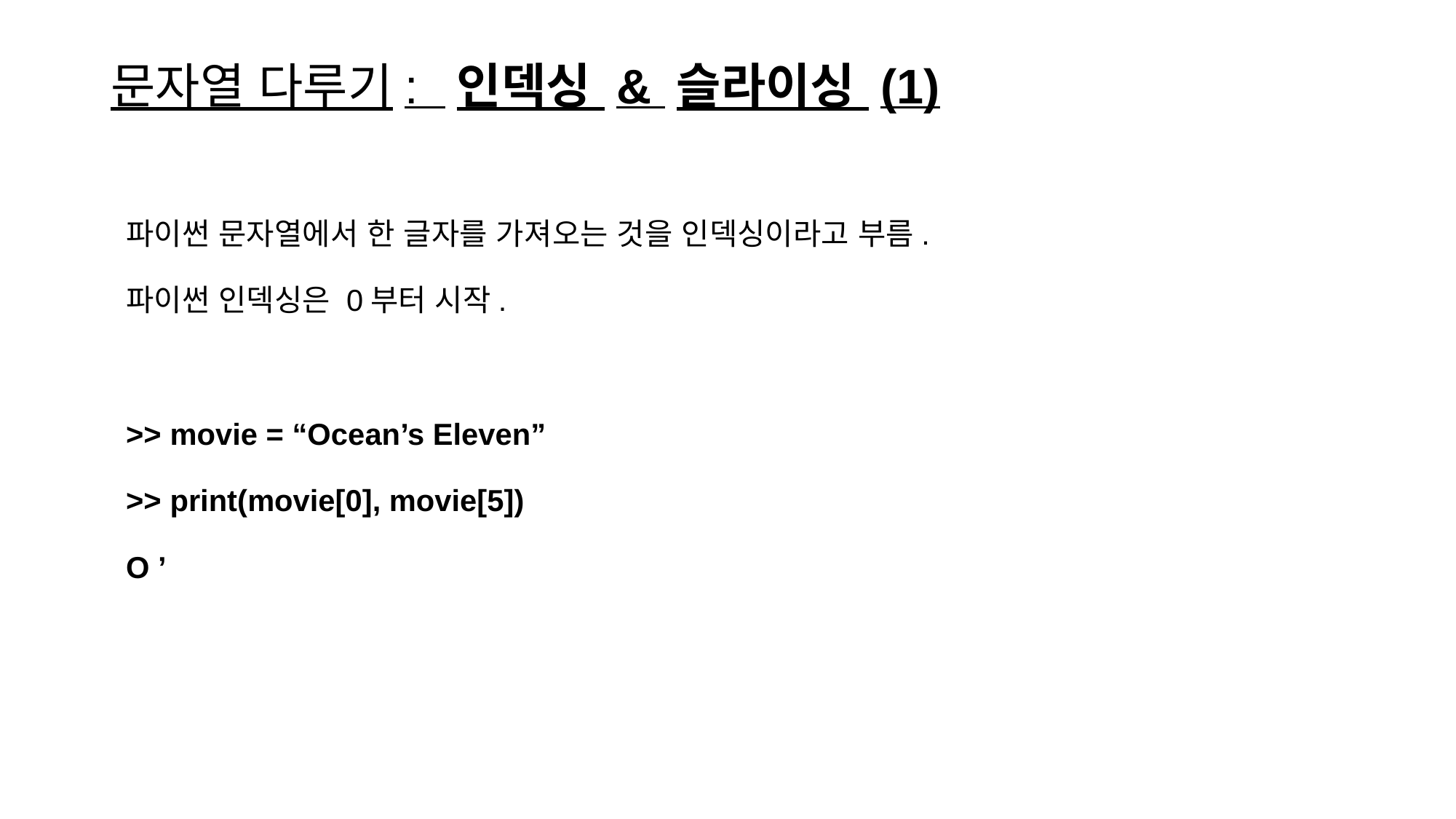

# 문자열 다루기:  인덱싱 & 슬라이싱 (1)

파이썬 문자열에서 한 글자를 가져오는 것을 인덱싱이라고 부름.
파이썬 인덱싱은 0부터 시작.

>> movie = “Ocean’s Eleven”
>> print(movie[0], movie[5])
O ’